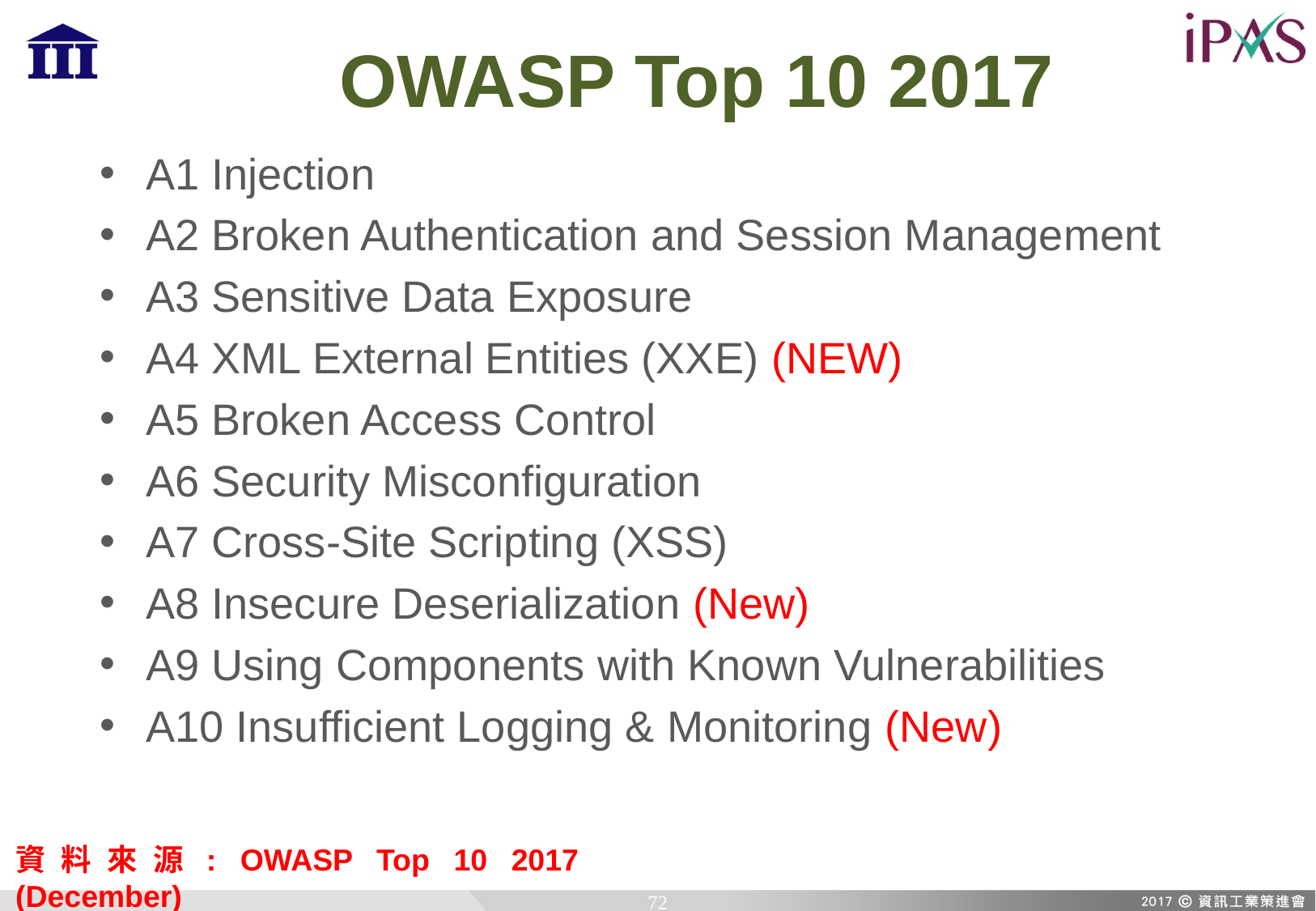

# OWASP Top 10 2017
A1 Injection
A2 Broken Authentication and Session Management
A3 Sensitive Data Exposure
A4 XML External Entities (XXE) (NEW)
A5 Broken Access Control
A6 Security Misconfiguration
A7 Cross-Site Scripting (XSS)
A8 Insecure Deserialization (New)
A9 Using Components with Known Vulnerabilities
A10 Insufficient Logging & Monitoring (New)
資料來源: OWASP Top 10 2017 (December)
72